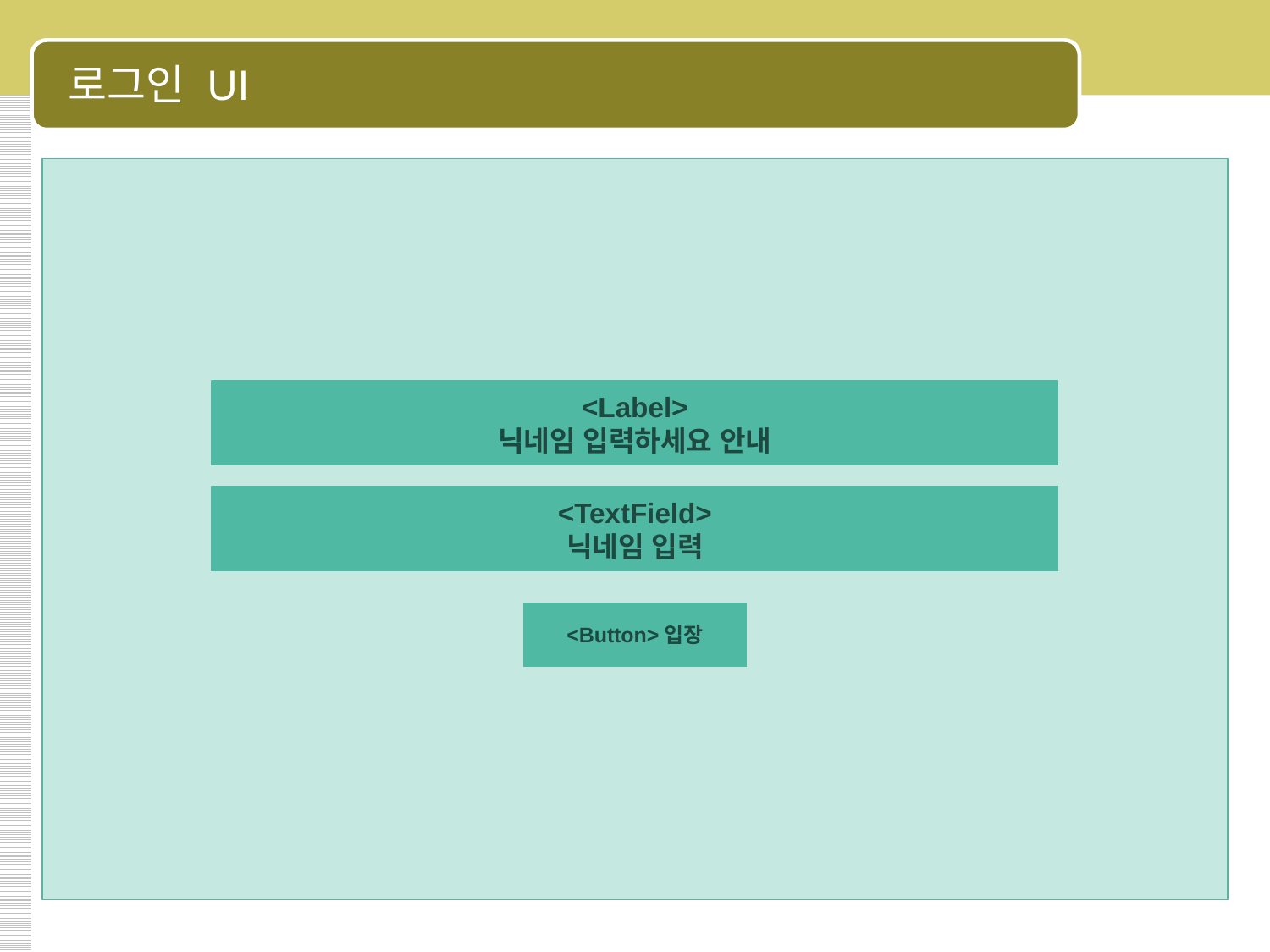

# 로그인 UI

<Label>
닉네임 입력하세요 안내
<TextField>
닉네임 입력
<Button>입장